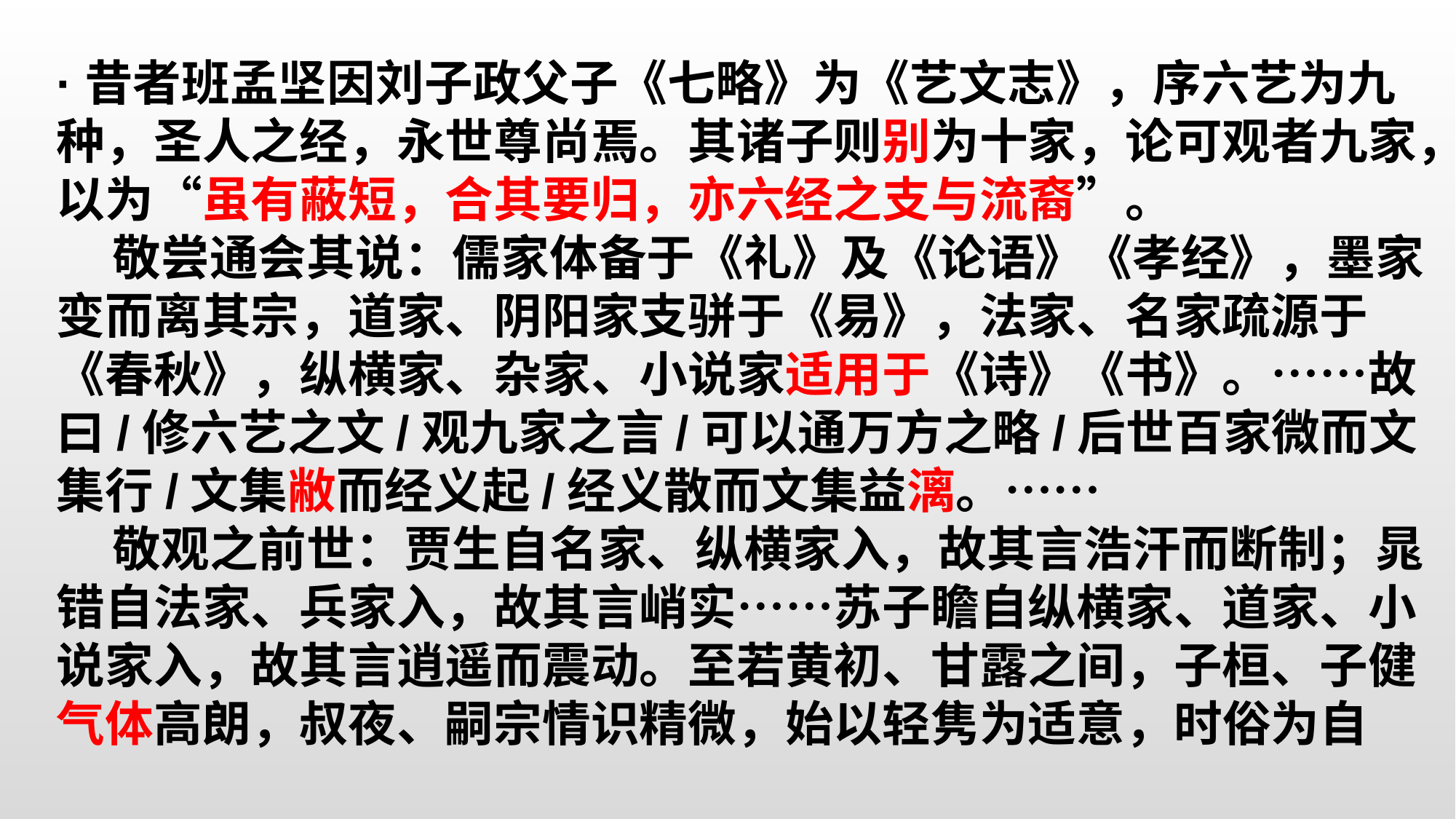

·昔者班孟坚因刘子政父子《七略》为《艺文志》，序六艺为九种，圣人之经，永世尊尚焉。其诸子则别为十家，论可观者九家，以为“虽有蔽短，合其要归，亦六经之支与流裔”。
    敬尝通会其说：儒家体备于《礼》及《论语》《孝经》，墨家变而离其宗，道家、阴阳家支骈于《易》，法家、名家疏源于《春秋》，纵横家、杂家、小说家适用于《诗》《书》。……故曰/修六艺之文/观九家之言/可以通万方之略/后世百家微而文集行/文集敝而经义起/经义散而文集益漓。……
    敬观之前世：贾生自名家、纵横家入，故其言浩汗而断制；晁错自法家、兵家入，故其言峭实……苏子瞻自纵横家、道家、小说家入，故其言逍遥而震动。至若黄初、甘露之间，子桓、子健气体高朗，叔夜、嗣宗情识精微，始以轻隽为适意，时俗为自